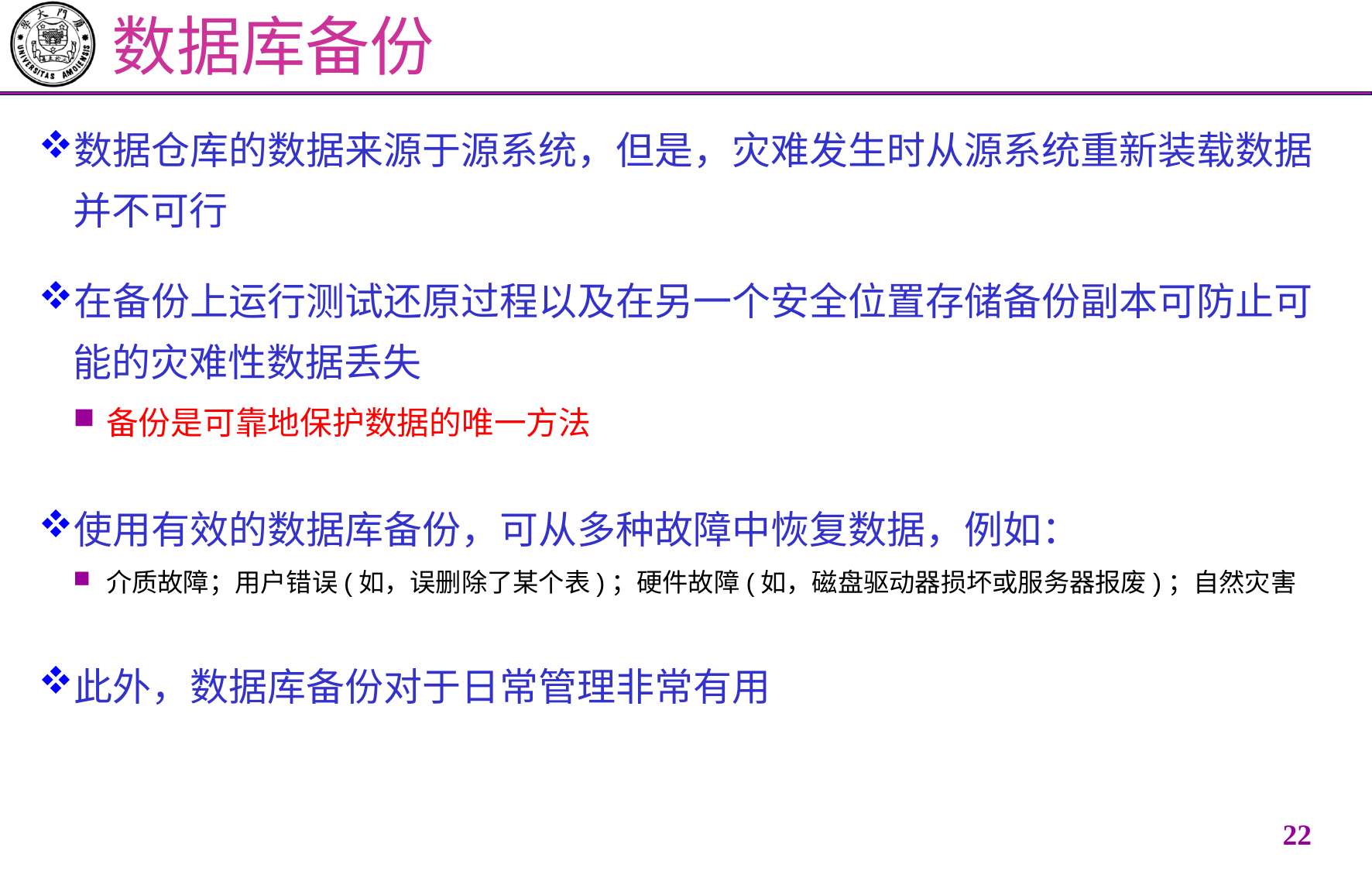

# 数据库备份
数据仓库的数据来源于源系统，但是，灾难发生时从源系统重新装载数据并不可行

在备份上运行测试还原过程以及在另一个安全位置存储备份副本可防止可能的灾难性数据丢失
备份是可靠地保护数据的唯一方法

使用有效的数据库备份，可从多种故障中恢复数据，例如：
介质故障；用户错误(如，误删除了某个表)；硬件故障(如，磁盘驱动器损坏或服务器报废)；自然灾害

此外，数据库备份对于日常管理非常有用
22